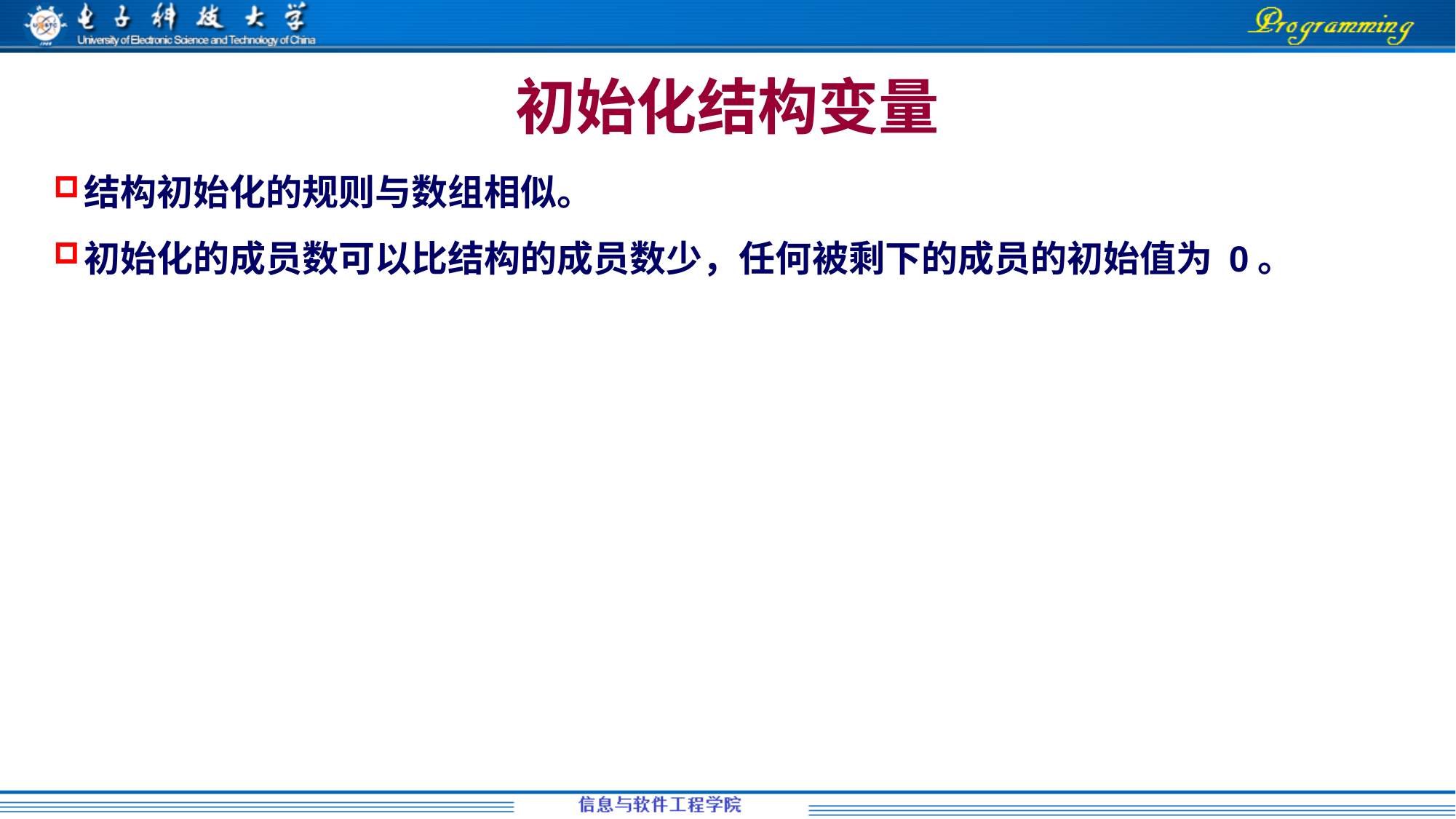

初始化结构变量
结构初始化的规则与数组相似。
初始化的成员数可以比结构的成员数少，任何被剩下的成员的初始值为 0。